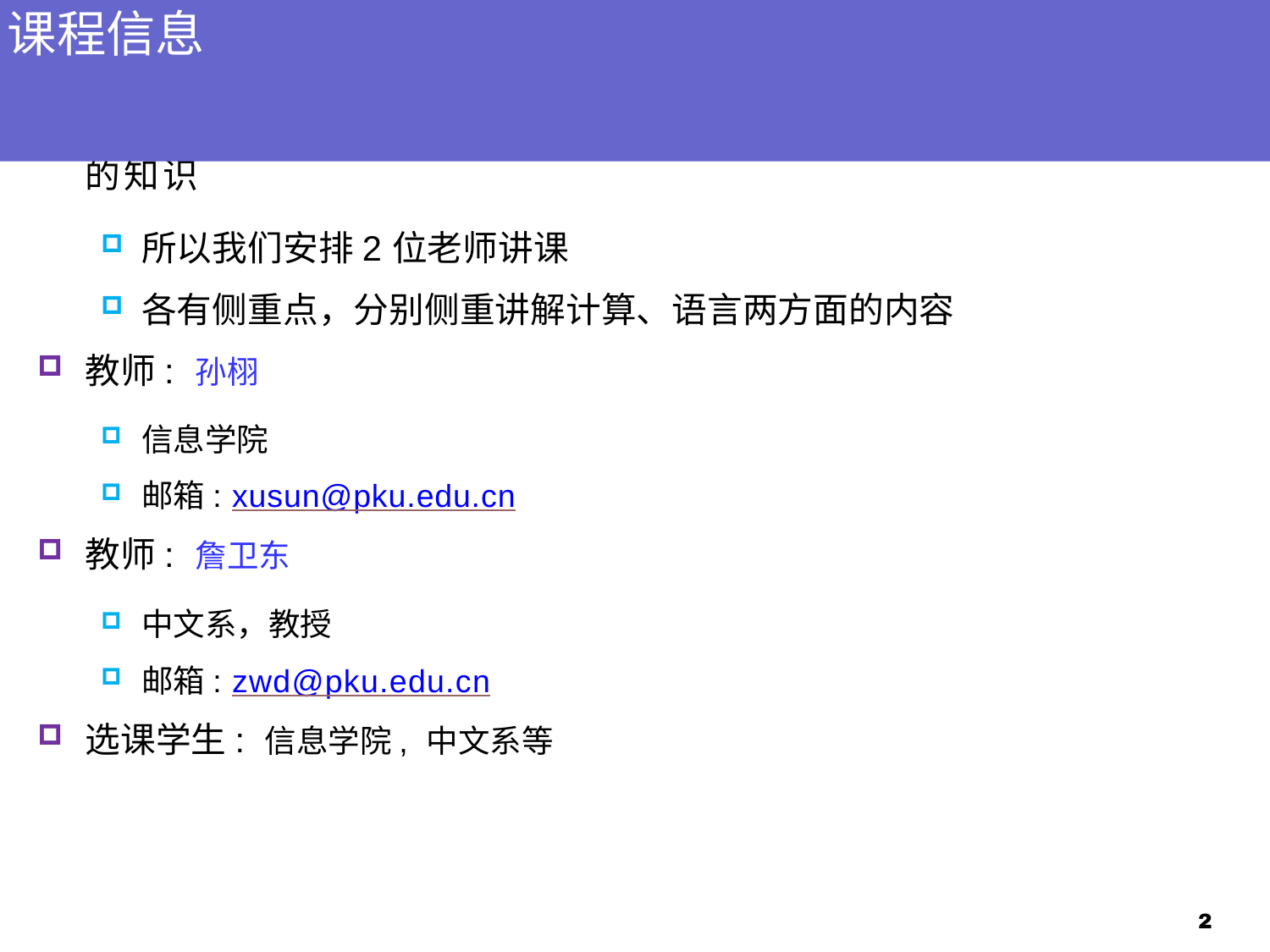

# 课程信息
自然语言处理又叫做“计算语言学”，涉及到计算、语言两方面的知识
所以我们安排2位老师讲课
各有侧重点，分别侧重讲解计算、语言两方面的内容
教师: 孙栩
信息学院
邮箱: xusun@pku.edu.cn
教师: 詹卫东
中文系，教授
邮箱: zwd@pku.edu.cn
选课学生: 信息学院, 中文系等
2